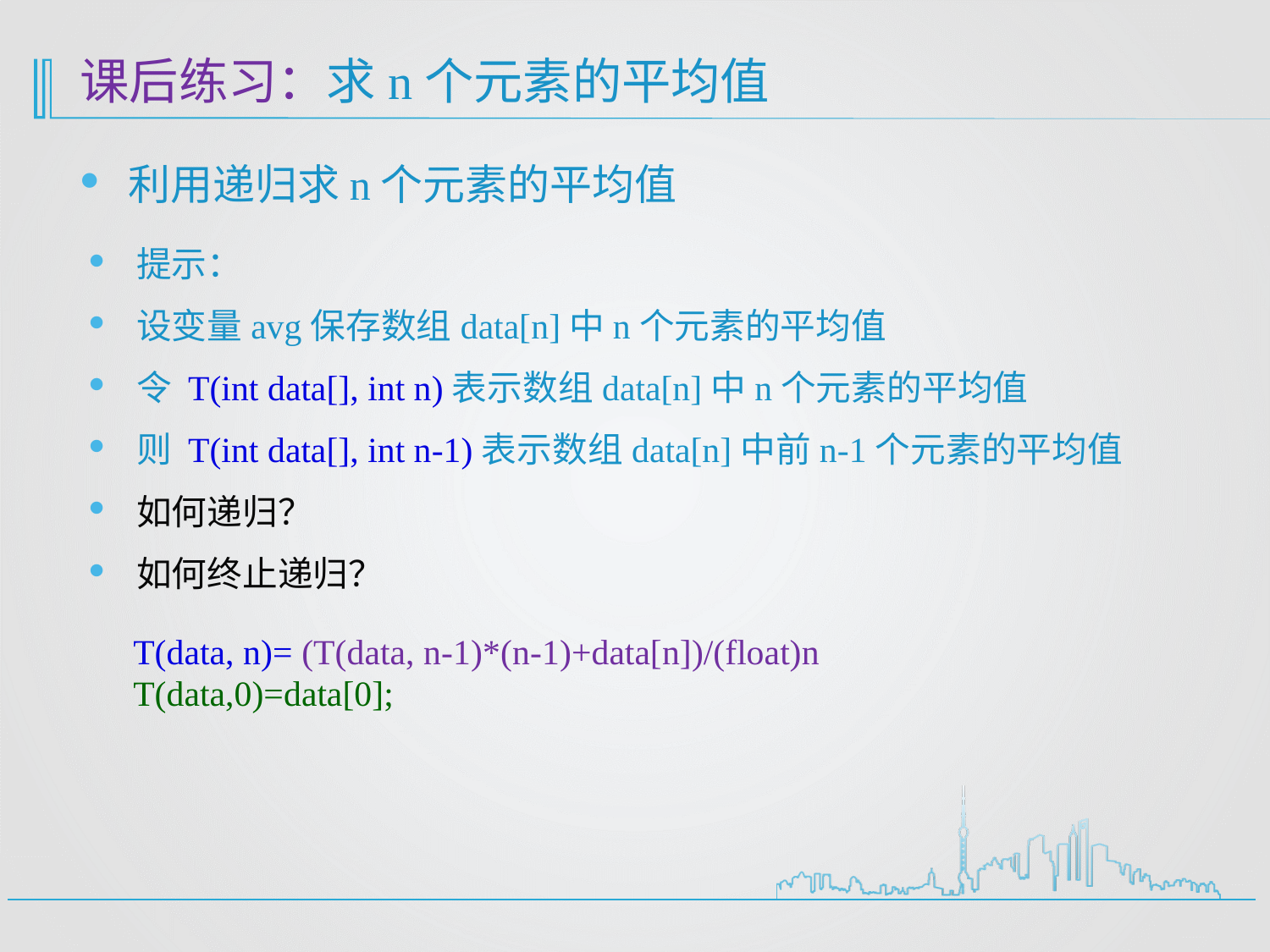

# 课后练习：求n个元素的平均值
利用递归求n个元素的平均值

提示：
设变量avg保存数组data[n]中n个元素的平均值
令 T(int data[], int n)表示数组data[n]中n个元素的平均值
则 T(int data[], int n-1)表示数组data[n]中前n-1个元素的平均值
如何递归？
如何终止递归？
T(data, n)= (T(data, n-1)*(n-1)+data[n])/(float)n
T(data,0)=data[0];